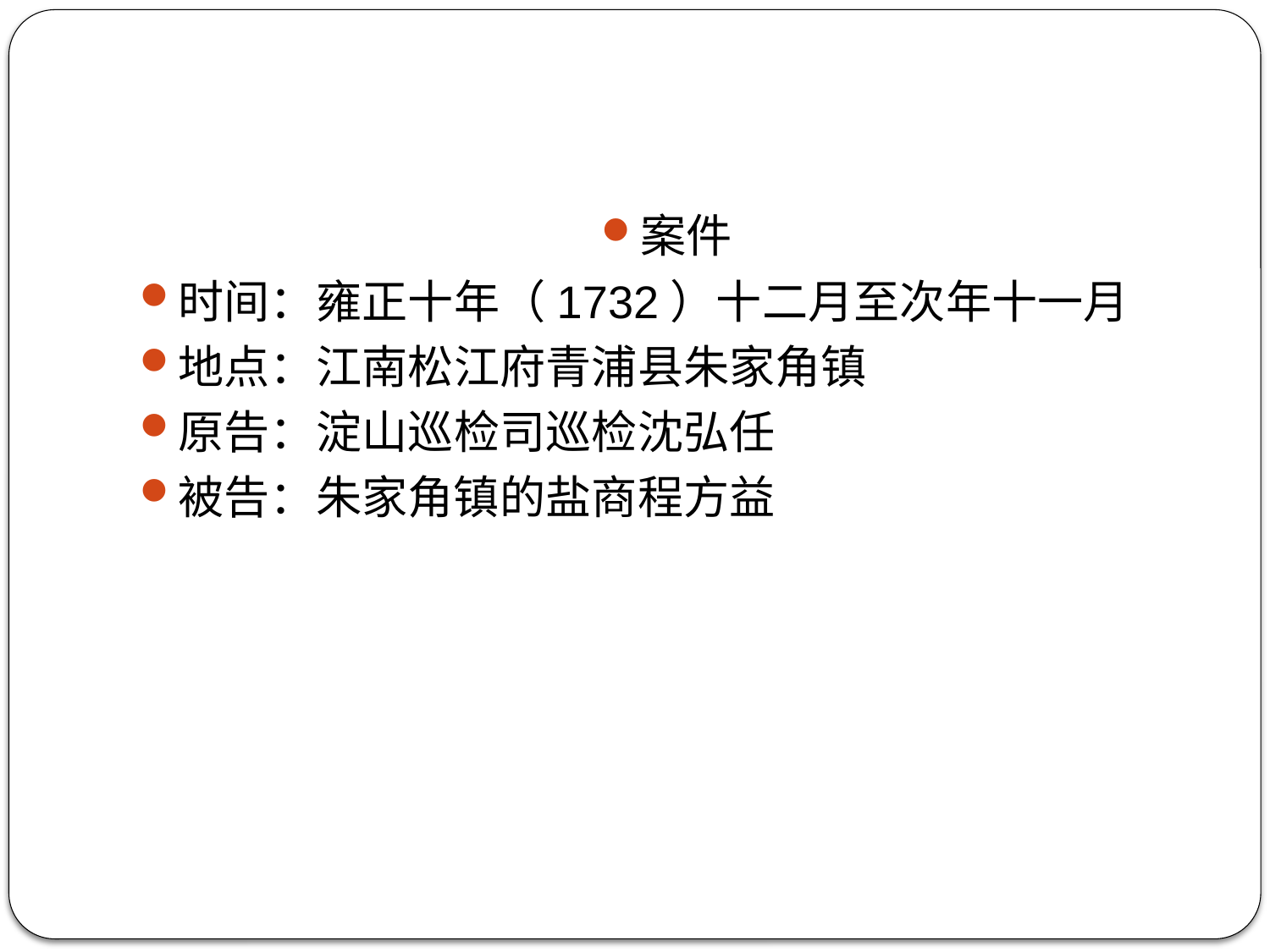

#
案件
时间：雍正十年（1732）十二月至次年十一月
地点：江南松江府青浦县朱家角镇
原告：淀山巡检司巡检沈弘任
被告：朱家角镇的盐商程方益